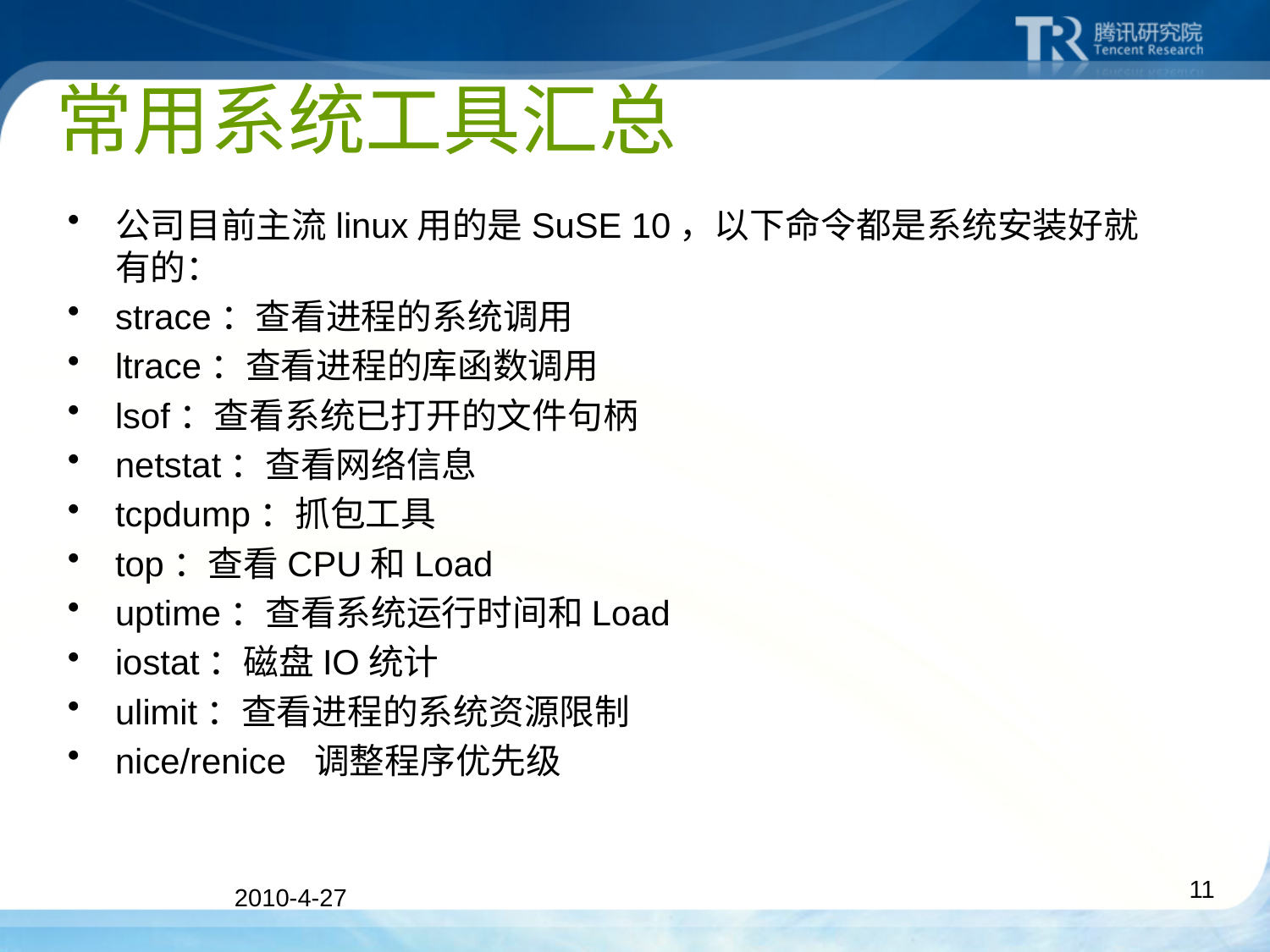

# 常用系统工具汇总
公司目前主流linux用的是SuSE 10，以下命令都是系统安装好就有的：
strace：查看进程的系统调用
ltrace：查看进程的库函数调用
lsof：查看系统已打开的文件句柄
netstat：查看网络信息
tcpdump：抓包工具
top：查看CPU和Load
uptime：查看系统运行时间和Load
iostat：磁盘IO统计
ulimit：查看进程的系统资源限制
nice/renice  调整程序优先级

2010-4-27
11